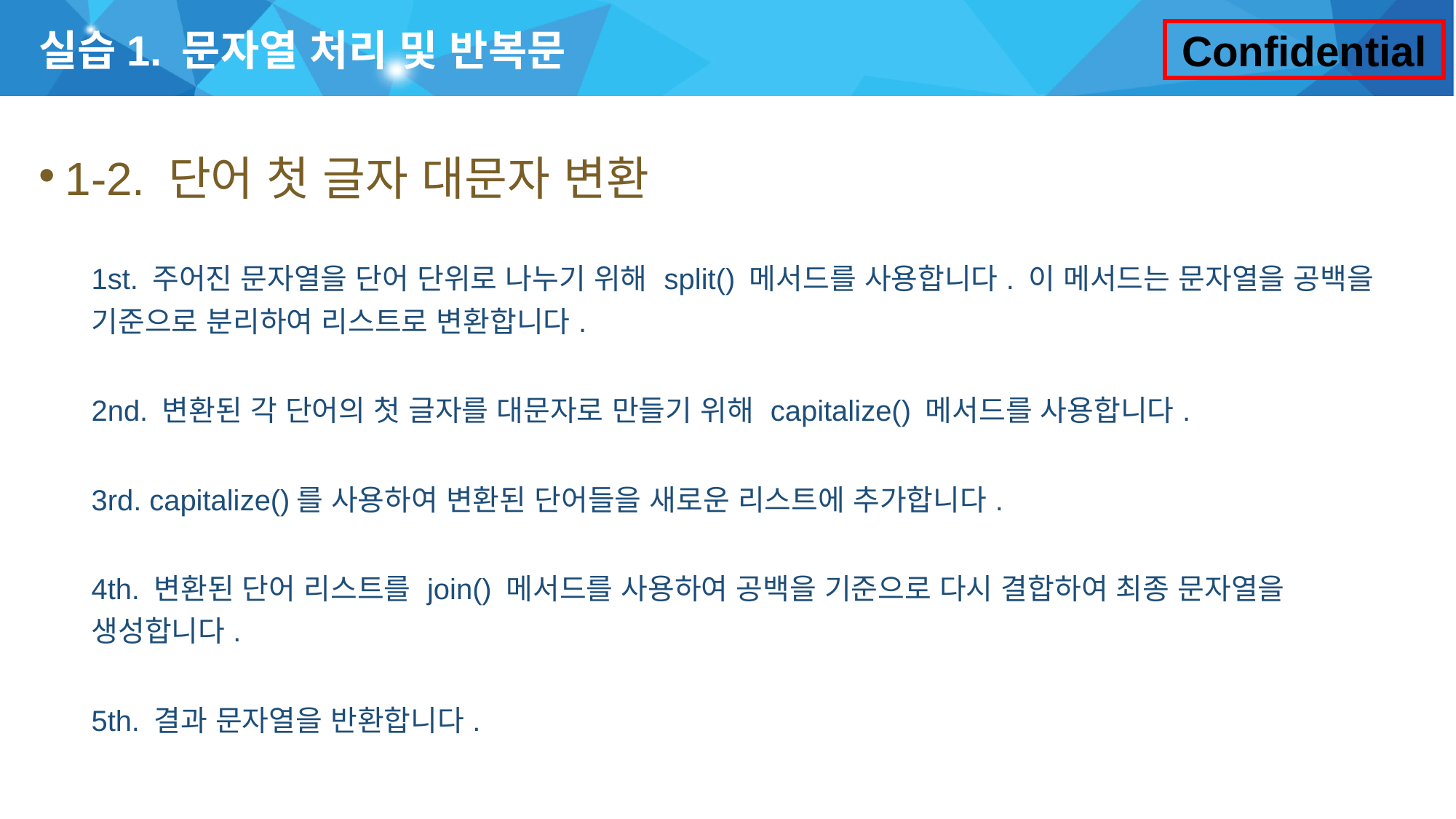

# 실습1. 문자열 처리 및 반복문
1-2. 단어 첫 글자 대문자 변환

1st. 주어진 문자열을 단어 단위로 나누기 위해 split() 메서드를 사용합니다. 이 메서드는 문자열을 공백을 기준으로 분리하여 리스트로 변환합니다.

2nd. 변환된 각 단어의 첫 글자를 대문자로 만들기 위해 capitalize() 메서드를 사용합니다.

3rd. capitalize()를 사용하여 변환된 단어들을 새로운 리스트에 추가합니다.

4th. 변환된 단어 리스트를 join() 메서드를 사용하여 공백을 기준으로 다시 결합하여 최종 문자열을 생성합니다.

5th. 결과 문자열을 반환합니다.